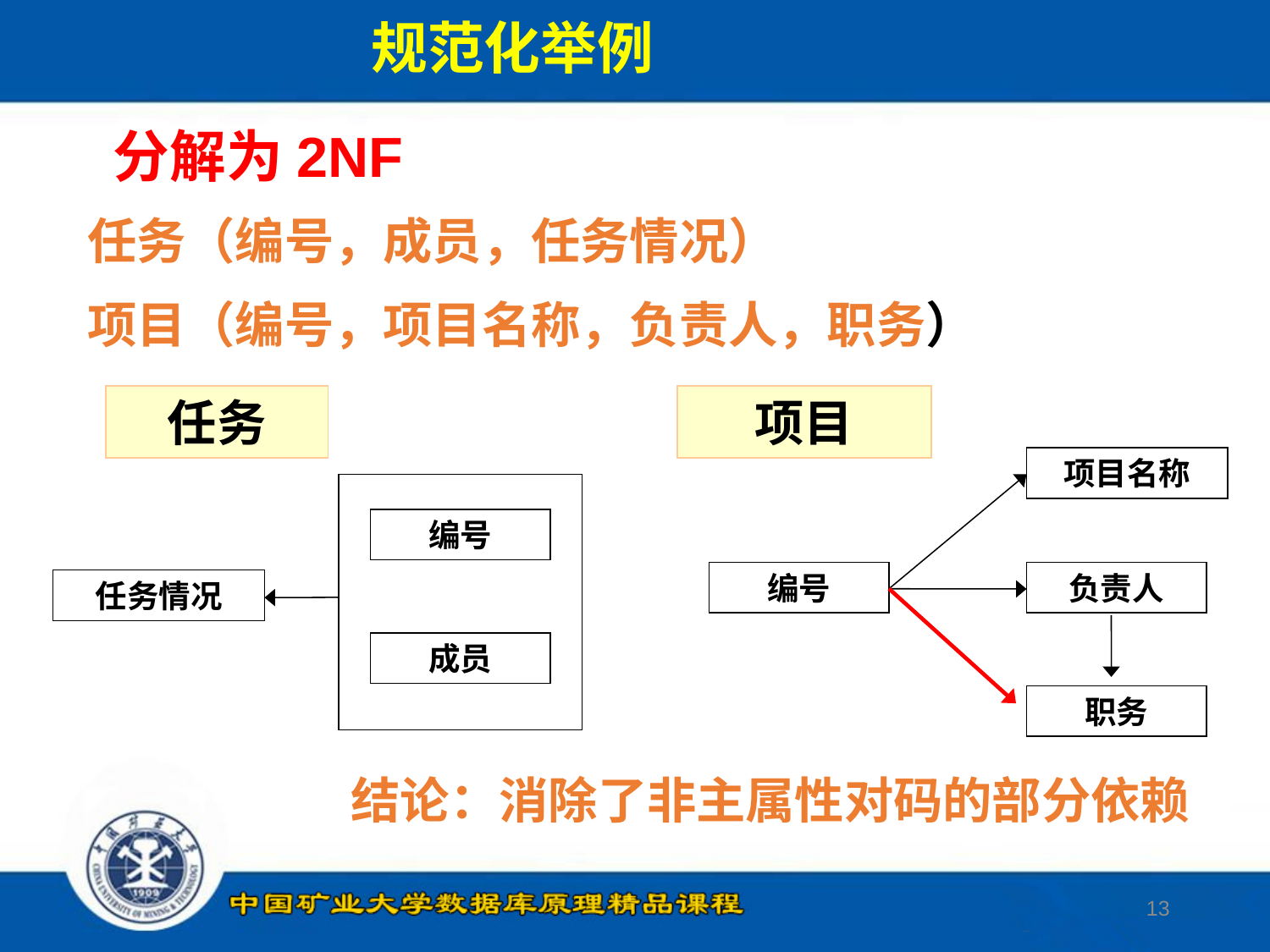

规范化举例
分解为2NF
任务（编号，成员，任务情况）
项目（编号，项目名称，负责人，职务）
任务
项目
项目名称

编号
编号
负责人
任务情况

成员
职务
结论：消除了非主属性对码的部分依赖
13